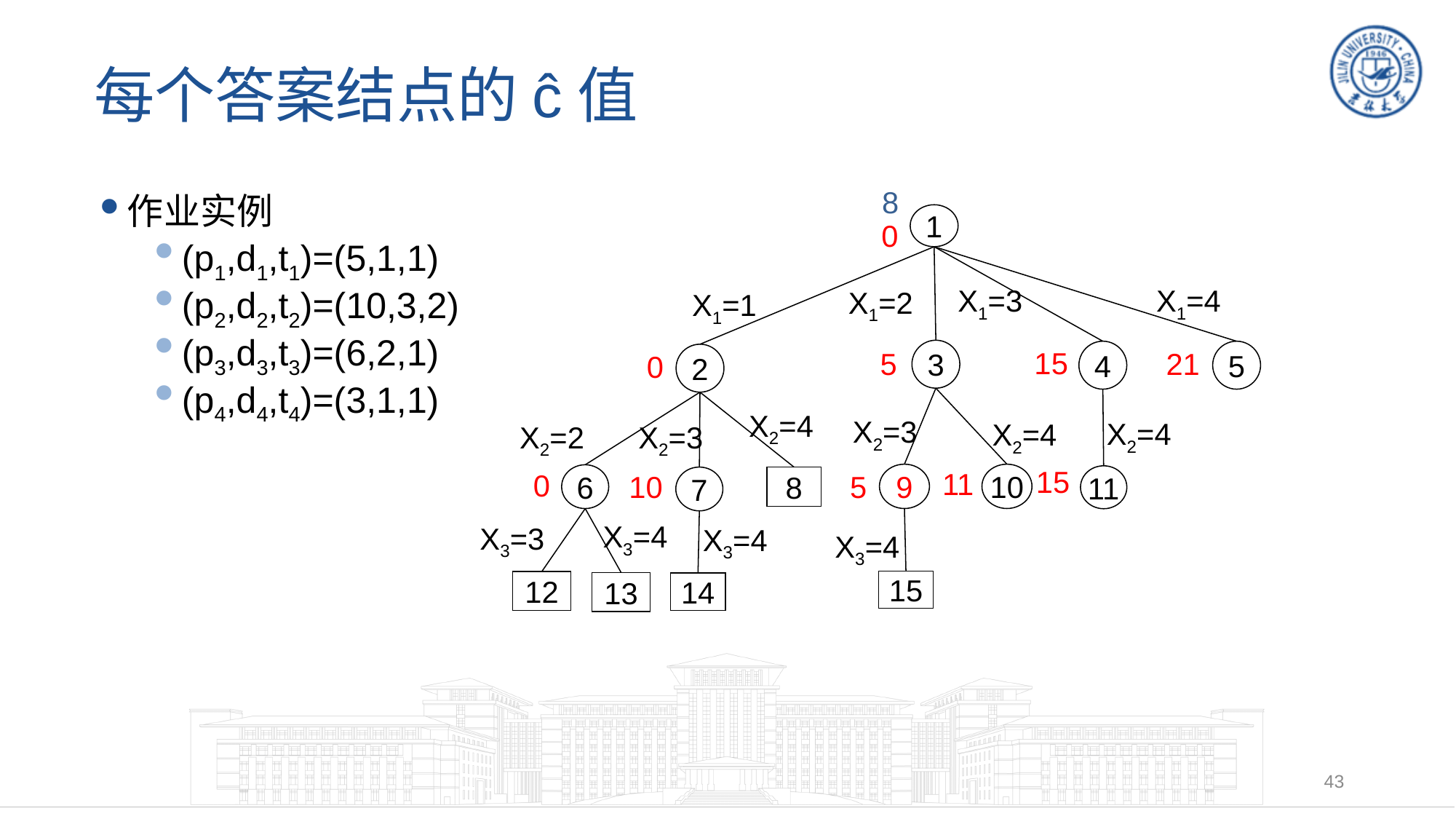

# 每个答案结点的ĉ值
8
作业实例
(p1,d1,t1)=(5,1,1)
(p2,d2,t2)=(10,3,2)
(p3,d3,t3)=(6,2,1)
(p4,d4,t4)=(3,1,1)

1
X1=3
X1=4
X1=2
X1=1
3
4
5
2
0
15
5
21
0
X2=3
X2=4
9
10
X2=4
X2=2
X2=3
6
7
8
X2=4
15
11
0
10
5
11
X3=4
X3=3
12
13
X3=4
X3=4
15
14
43